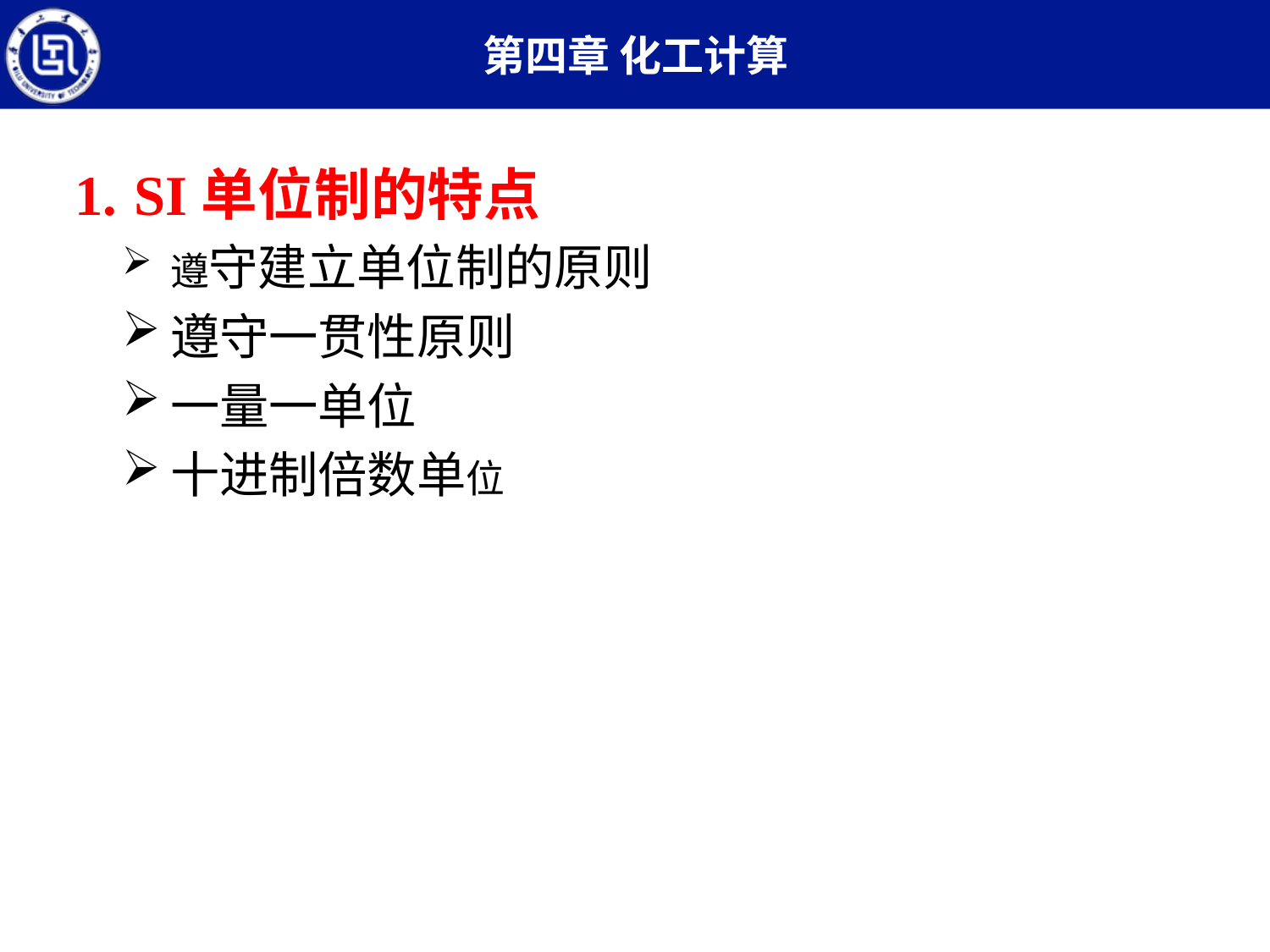

SI单位制的特点
遵守建立单位制的原则
遵守一贯性原则
一量一单位
十进制倍数单位